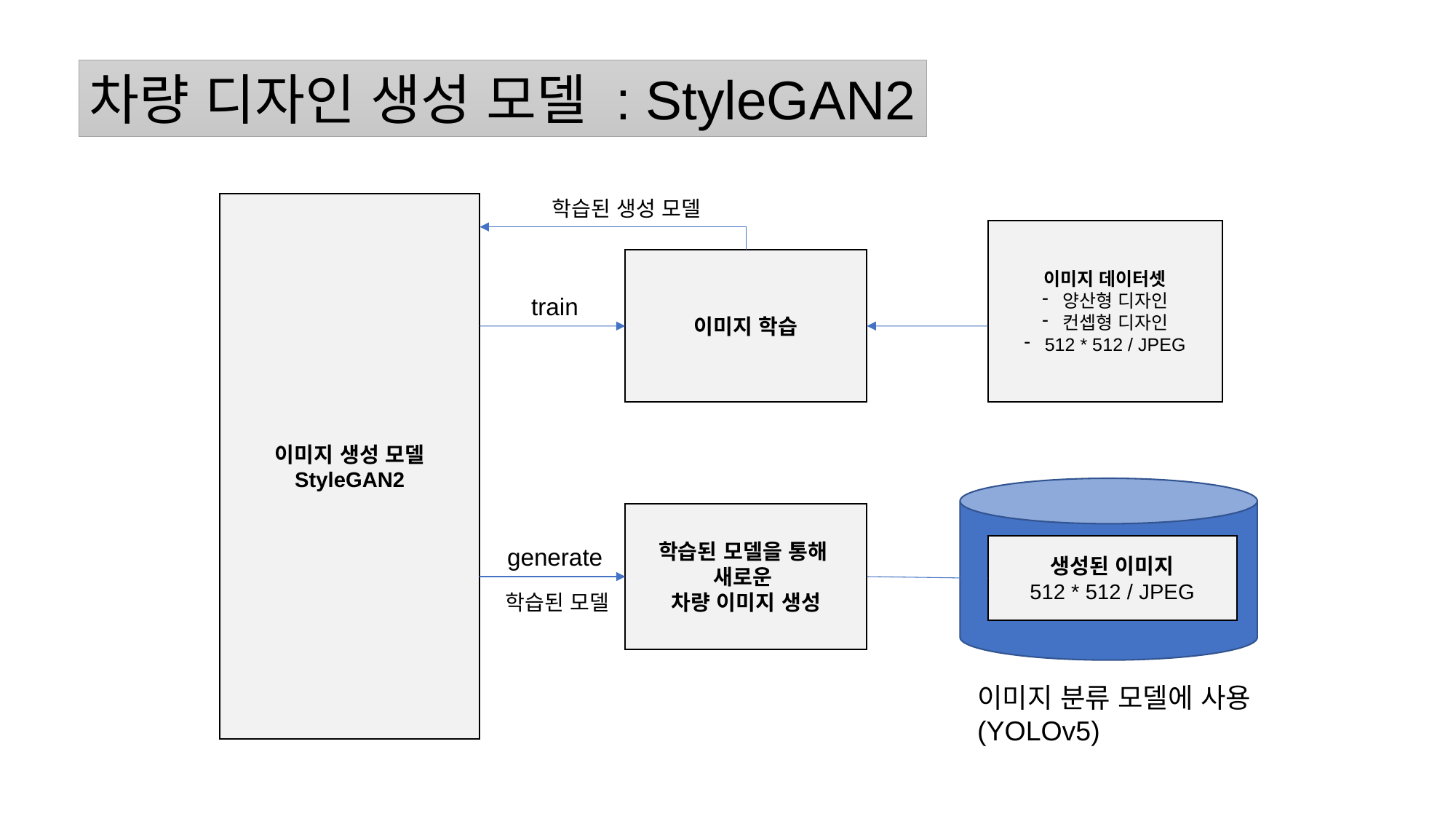

차량 디자인 생성 모델 : StyleGAN2
학습된 생성 모델
이미지 생성 모델
StyleGAN2
이미지 데이터셋
양산형 디자인
컨셉형 디자인
512 * 512 / JPEG
이미지 학습
train

학습된 모델을 통해
새로운
차량 이미지 생성
generate
생성된 이미지
512 * 512 / JPEG
학습된 모델
이미지 분류 모델에 사용
(YOLOv5)